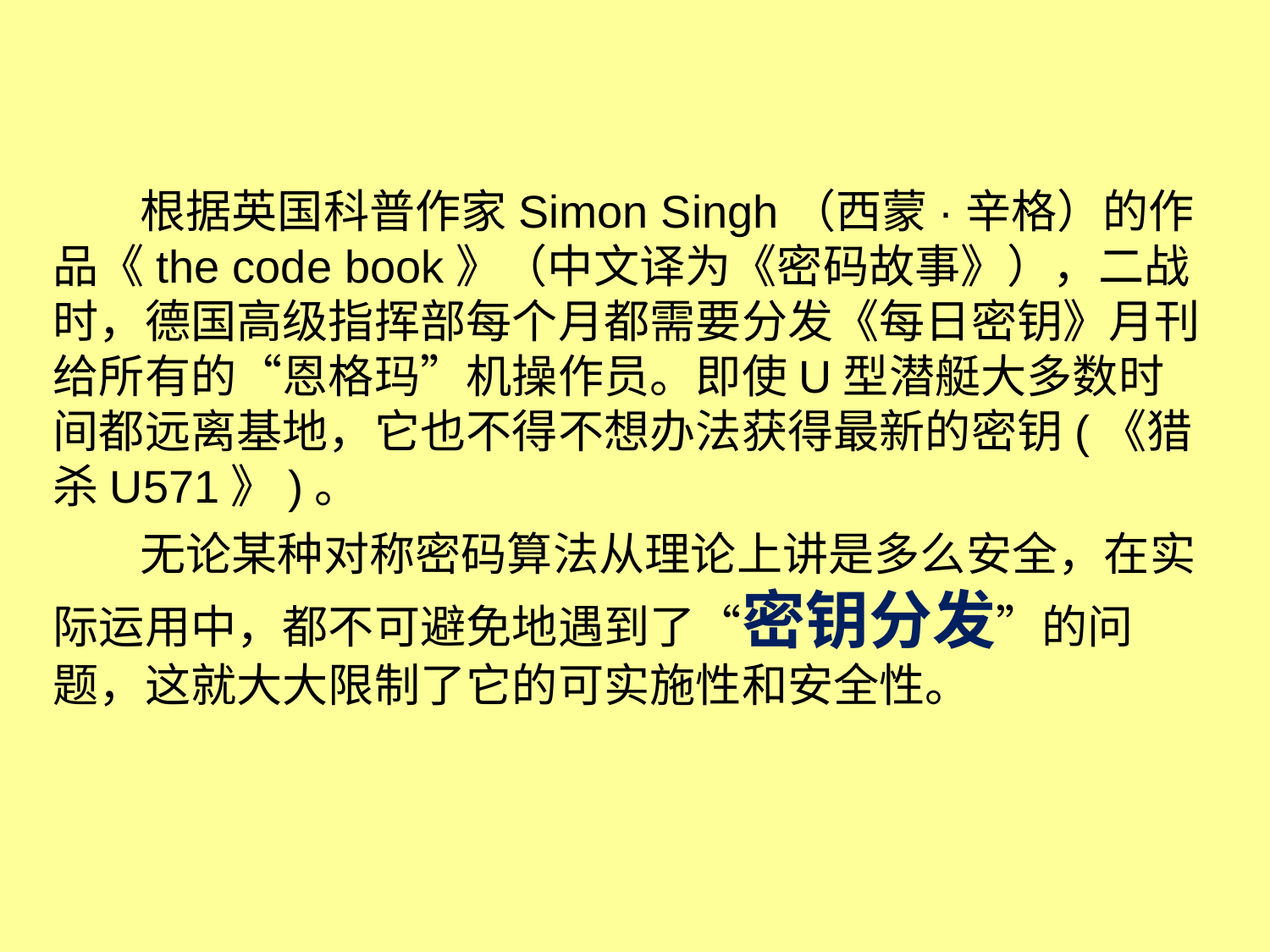

#
根据英国科普作家Simon Singh（西蒙·辛格）的作品《the code book》（中文译为《密码故事》），二战时，德国高级指挥部每个月都需要分发《每日密钥》月刊给所有的“恩格玛”机操作员。即使U型潜艇大多数时间都远离基地，它也不得不想办法获得最新的密钥(《猎杀U571》)。
无论某种对称密码算法从理论上讲是多么安全，在实际运用中，都不可避免地遇到了“密钥分发”的问题，这就大大限制了它的可实施性和安全性。